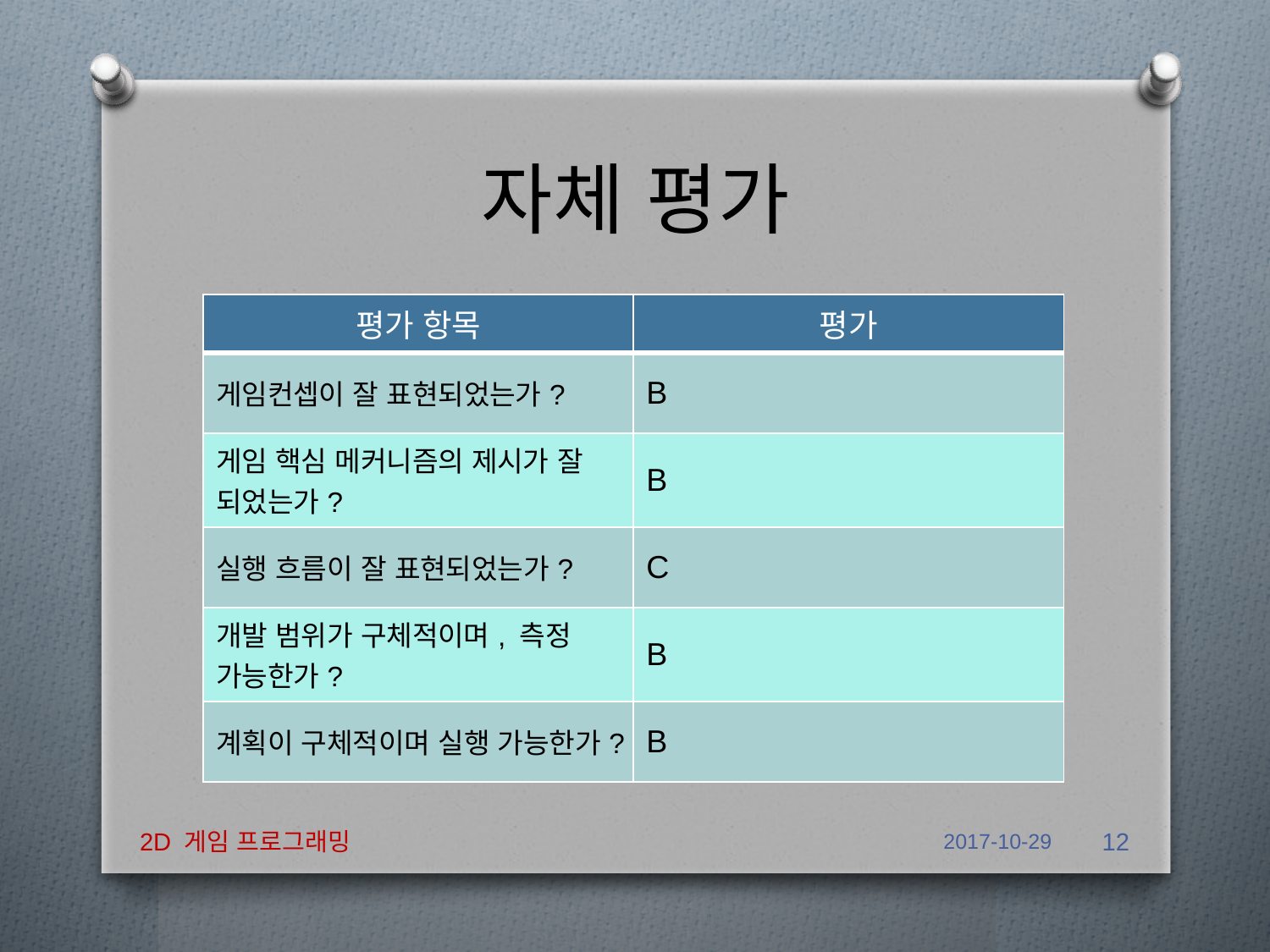

# 자체 평가
| 평가 항목 | 평가 |
| --- | --- |
| 게임컨셉이 잘 표현되었는가? | B |
| 게임 핵심 메커니즘의 제시가 잘 되었는가? | B |
| 실행 흐름이 잘 표현되었는가? | C |
| 개발 범위가 구체적이며, 측정 가능한가? | B |
| 계획이 구체적이며 실행 가능한가? | B |
2D 게임 프로그래밍
2017-10-29
12